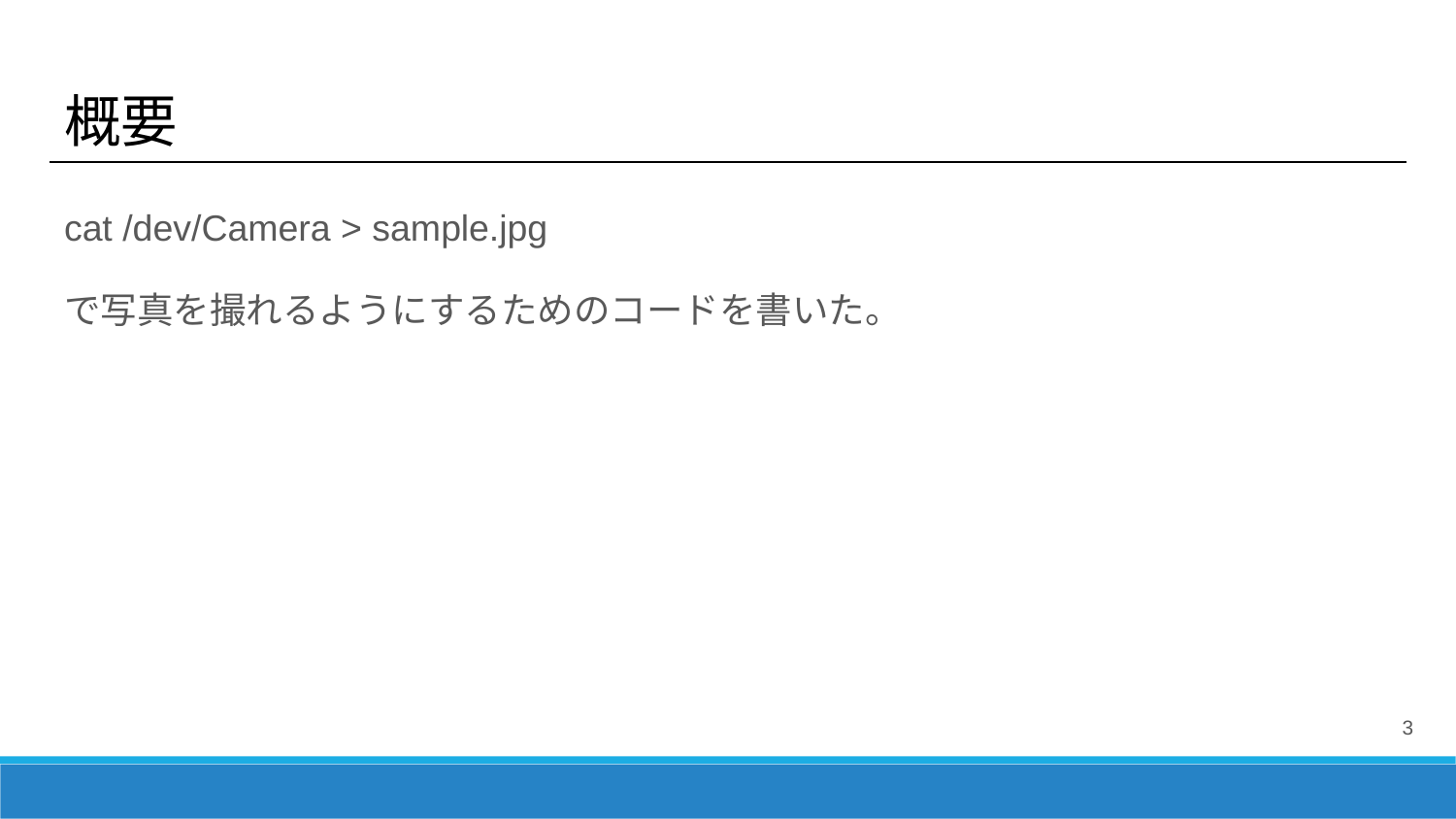

# 概要
cat /dev/Camera > sample.jpg
で写真を撮れるようにするためのコードを書いた。

3